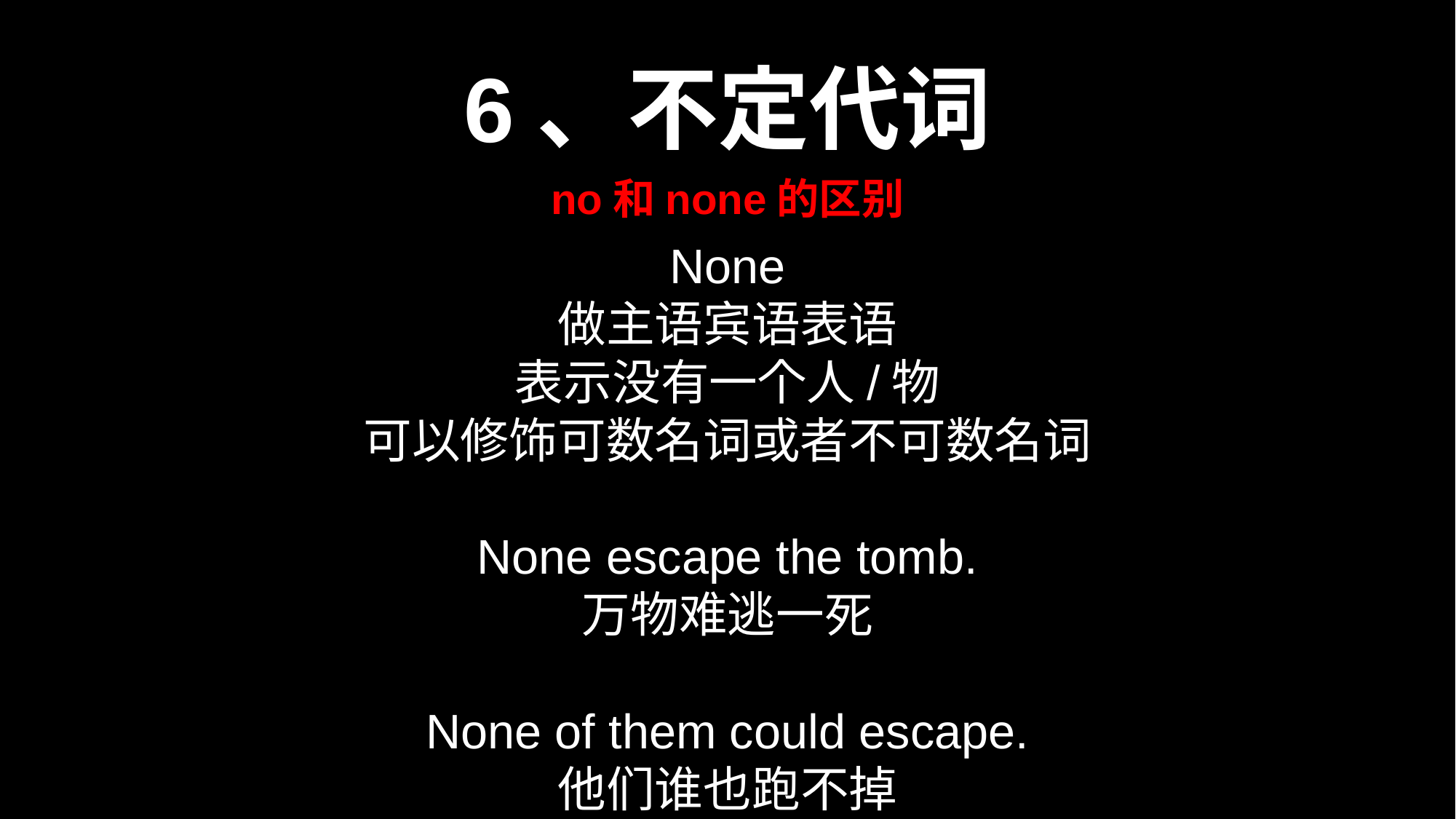

6、不定代词
no和none的区别
None
做主语宾语表语
表示没有一个人/物
可以修饰可数名词或者不可数名词

None escape the tomb.
万物难逃一死

None of them could escape.
他们谁也跑不掉